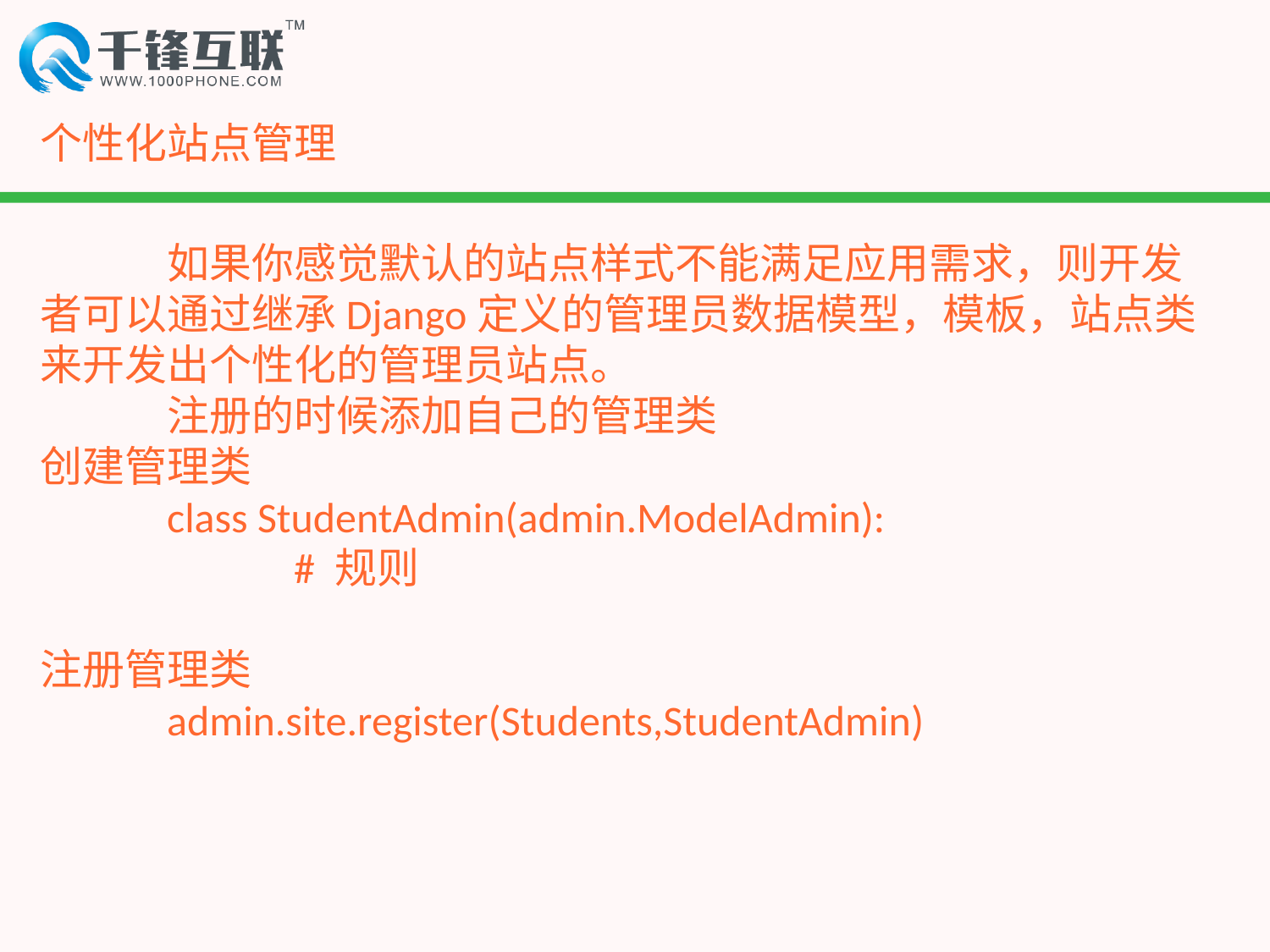

# 个性化站点管理
	如果你感觉默认的站点样式不能满足应用需求，则开发者可以通过继承Django定义的管理员数据模型，模板，站点类来开发出个性化的管理员站点。
	注册的时候添加自己的管理类
创建管理类
	class StudentAdmin(admin.ModelAdmin):
		# 规则

注册管理类
	admin.site.register(Students,StudentAdmin)